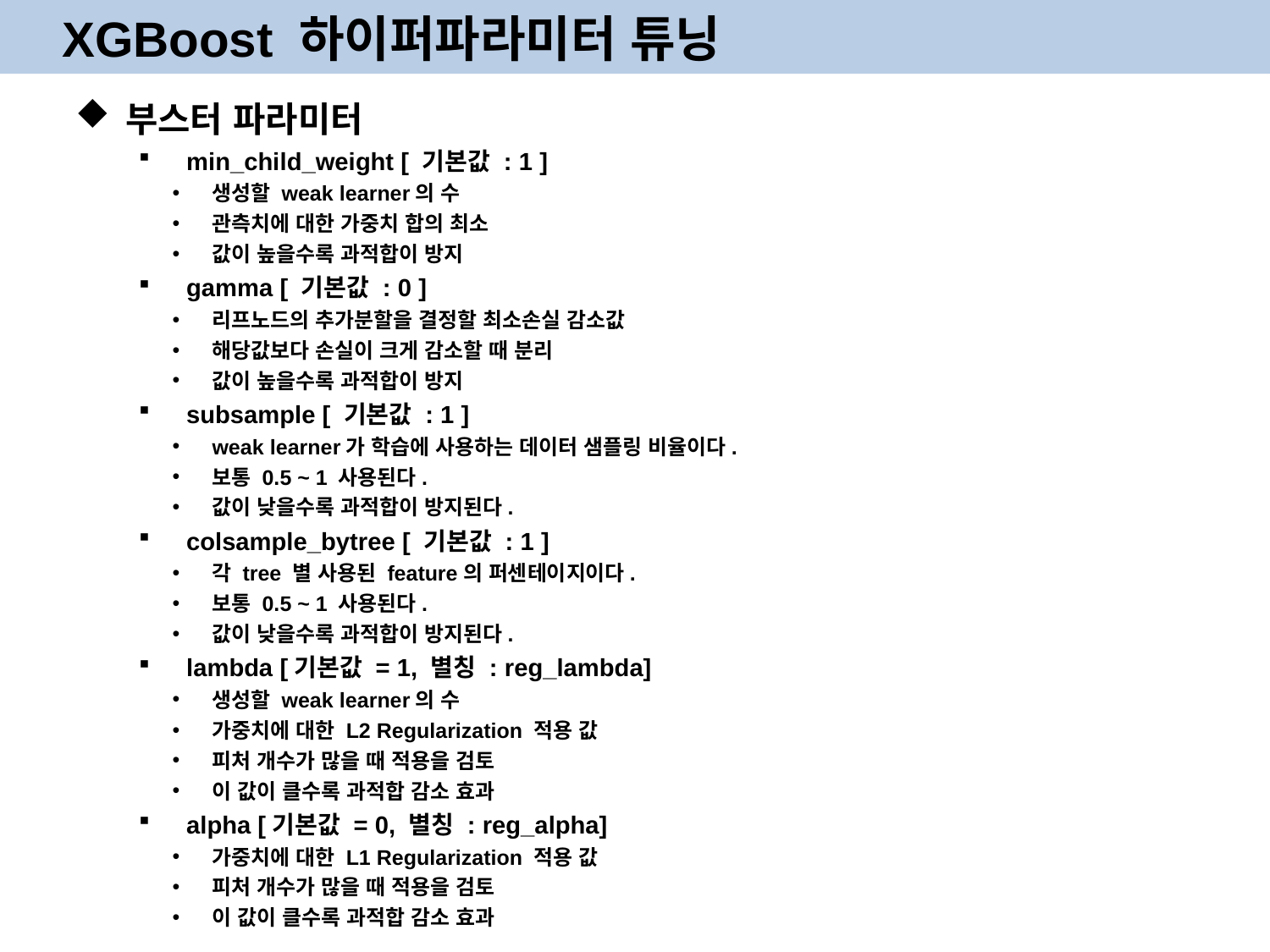

XGBoost 하이퍼파라미터 튜닝
부스터 파라미터
min_child_weight [ 기본값 : 1 ]
생성할 weak learner의 수
관측치에 대한 가중치 합의 최소
값이 높을수록 과적합이 방지
gamma [ 기본값 : 0 ]
리프노드의 추가분할을 결정할 최소손실 감소값
해당값보다 손실이 크게 감소할 때 분리
값이 높을수록 과적합이 방지
subsample [ 기본값 : 1 ]
weak learner가 학습에 사용하는 데이터 샘플링 비율이다.
보통 0.5 ~ 1 사용된다.
값이 낮을수록 과적합이 방지된다.
colsample_bytree [ 기본값 : 1 ]
각 tree 별 사용된 feature의 퍼센테이지이다.
보통 0.5 ~ 1 사용된다.
값이 낮을수록 과적합이 방지된다.
lambda [기본값 = 1, 별칭 : reg_lambda]
생성할 weak learner의 수
가중치에 대한 L2 Regularization 적용 값
피처 개수가 많을 때 적용을 검토
이 값이 클수록 과적합 감소 효과
alpha [기본값 = 0, 별칭 : reg_alpha]
가중치에 대한 L1 Regularization 적용 값
피처 개수가 많을 때 적용을 검토
이 값이 클수록 과적합 감소 효과